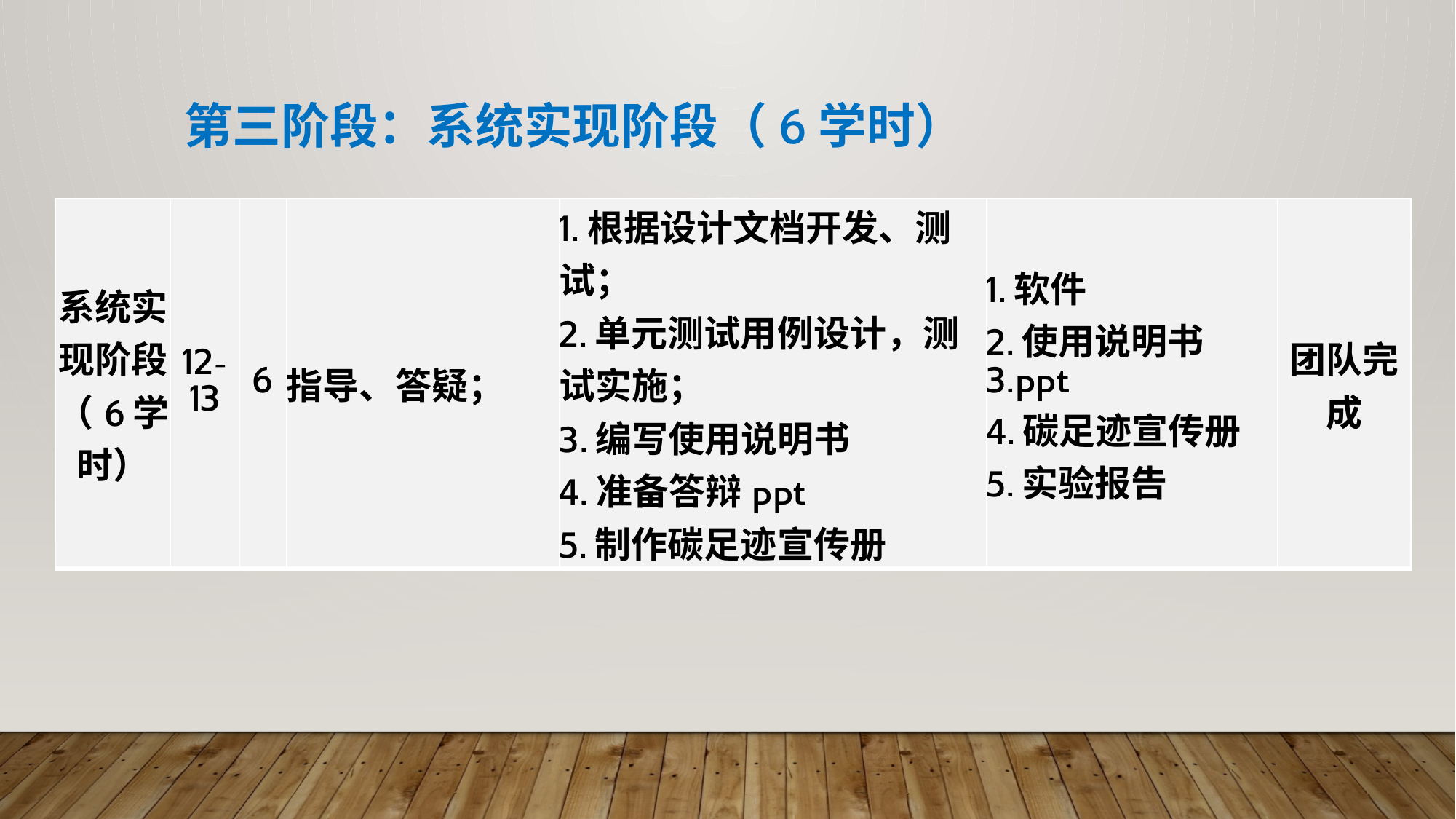

# 第三阶段：系统实现阶段（6学时）
| 系统实现阶段（6学时） | 12-13 | 6 | 指导、答疑； | 1.根据设计文档开发、测试； 2.单元测试用例设计，测试实施； 3.编写使用说明书 4.准备答辩ppt 5.制作碳足迹宣传册 | 1.软件 2.使用说明书 3.ppt 4.碳足迹宣传册 5.实验报告 | 团队完成 |
| --- | --- | --- | --- | --- | --- | --- |